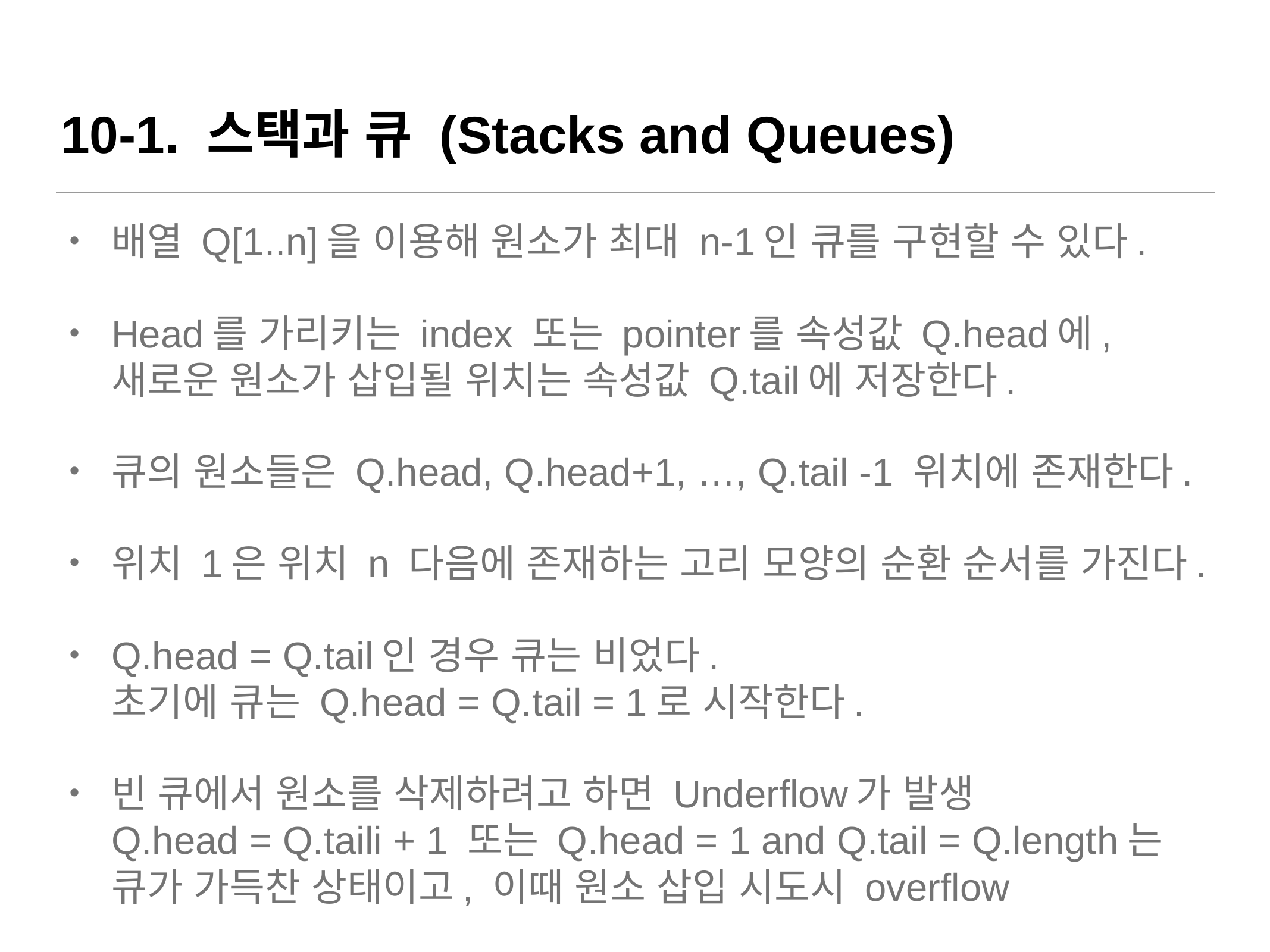

# 10-1. 스택과 큐 (Stacks and Queues)
배열 Q[1..n]을 이용해 원소가 최대 n-1인 큐를 구현할 수 있다.
Head를 가리키는 index 또는 pointer를 속성값 Q.head에, 새로운 원소가 삽입될 위치는 속성값 Q.tail에 저장한다.
큐의 원소들은 Q.head, Q.head+1, …, Q.tail -1 위치에 존재한다.
위치 1은 위치 n 다음에 존재하는 고리 모양의 순환 순서를 가진다.
Q.head = Q.tail인 경우 큐는 비었다.
초기에 큐는 Q.head = Q.tail = 1로 시작한다.
빈 큐에서 원소를 삭제하려고 하면 Underflow가 발생
Q.head = Q.taili + 1 또는 Q.head = 1 and Q.tail = Q.length는 큐가 가득찬 상태이고, 이때 원소 삽입 시도시 overflow